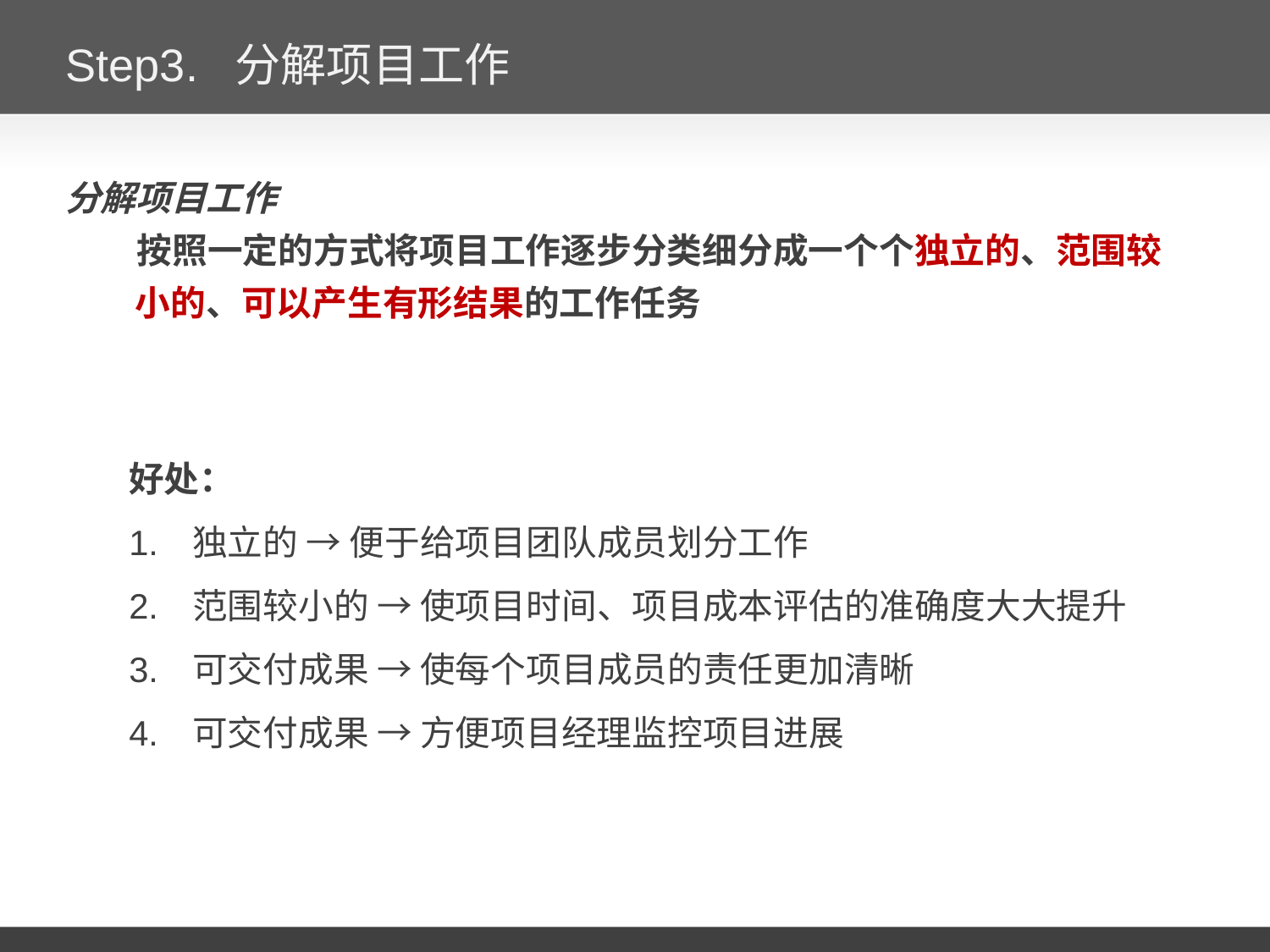

# Step3.  分解项目工作
分解项目工作
按照一定的方式将项目工作逐步分类细分成一个个独立的、范围较小的、可以产生有形结果的工作任务
好处：
独立的 → 便于给项目团队成员划分工作
范围较小的 → 使项目时间、项目成本评估的准确度大大提升
可交付成果 → 使每个项目成员的责任更加清晰
可交付成果 → 方便项目经理监控项目进展